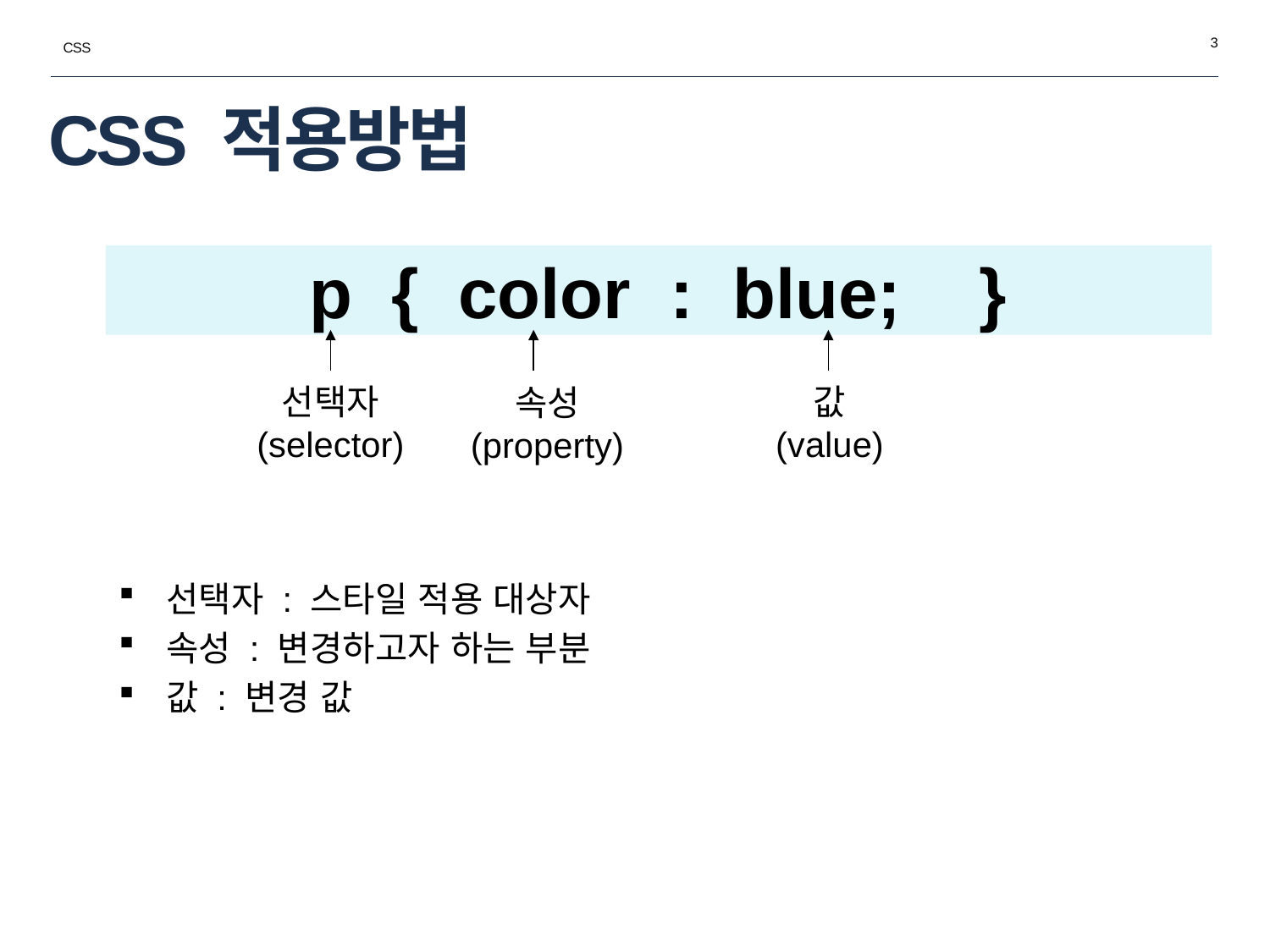

3
CSS
# CSS 적용방법
p  {  color  :  blue;    }
선택자
(selector)
값
(value)
속성
(property)
선택자 : 스타일 적용 대상자
속성 : 변경하고자 하는 부분
값 : 변경 값